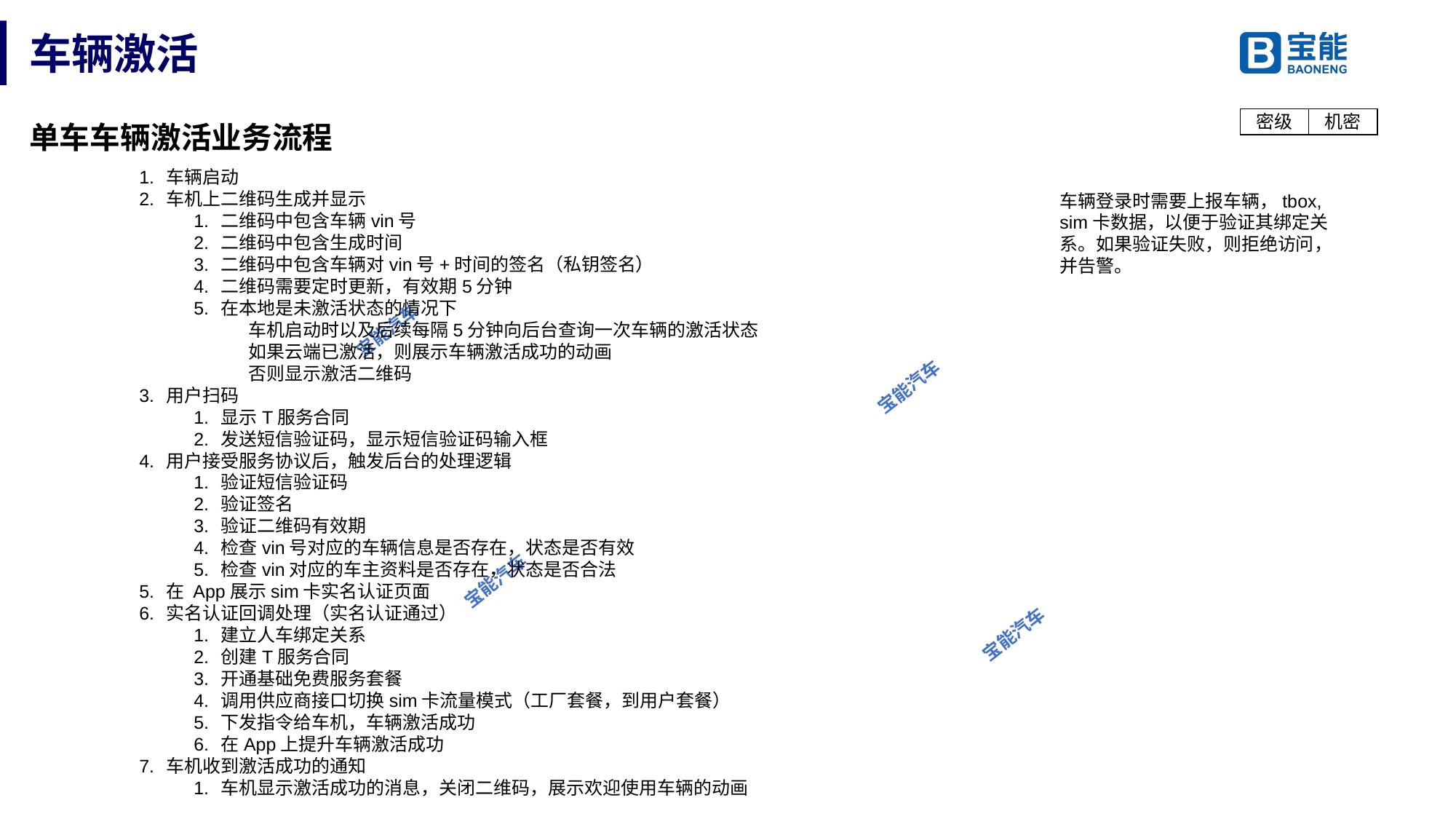

# 车辆激活
单车车辆激活业务流程
车辆启动
车机上二维码生成并显示
二维码中包含车辆vin号
二维码中包含生成时间
二维码中包含车辆对vin号+时间的签名（私钥签名）
二维码需要定时更新，有效期5分钟
在本地是未激活状态的情况下
车机启动时以及后续每隔5分钟向后台查询一次车辆的激活状态
如果云端已激活，则展示车辆激活成功的动画
否则显示激活二维码
用户扫码
显示T服务合同
发送短信验证码，显示短信验证码输入框
用户接受服务协议后，触发后台的处理逻辑
验证短信验证码
验证签名
验证二维码有效期
检查vin号对应的车辆信息是否存在，状态是否有效
检查vin对应的车主资料是否存在，状态是否合法
在 App展示sim卡实名认证页面
实名认证回调处理（实名认证通过）
建立人车绑定关系
创建T服务合同
开通基础免费服务套餐
调用供应商接口切换sim卡流量模式（工厂套餐，到用户套餐）
下发指令给车机，车辆激活成功
在App上提升车辆激活成功
车机收到激活成功的通知
车机显示激活成功的消息，关闭二维码，展示欢迎使用车辆的动画
车辆登录时需要上报车辆，tbox, sim卡数据，以便于验证其绑定关系。如果验证失败，则拒绝访问，并告警。
3